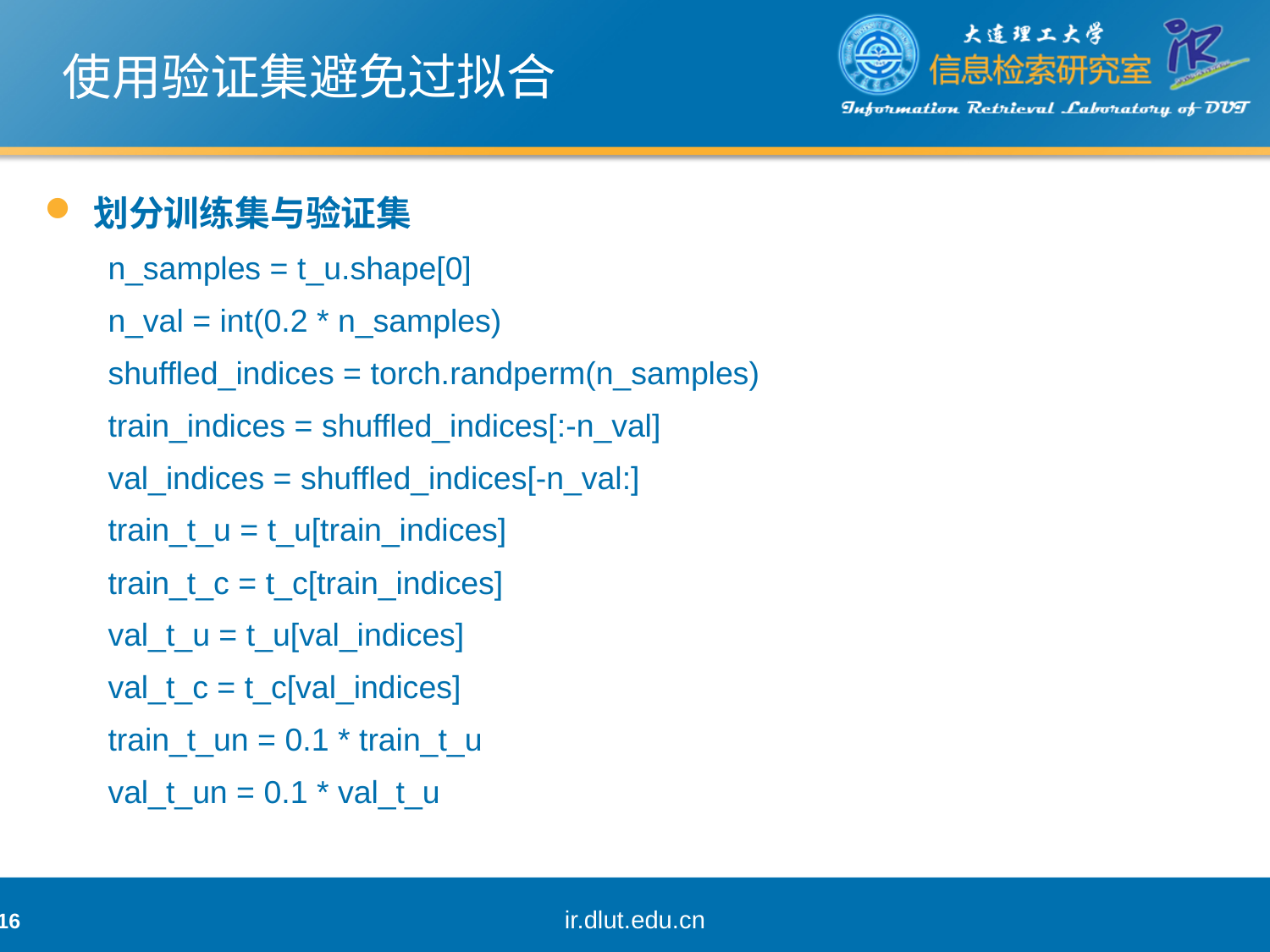

# 使用验证集避免过拟合
划分训练集与验证集
n_samples = t_u.shape[0]
n_val = int(0.2 * n_samples)
shuffled_indices = torch.randperm(n_samples)
train_indices = shuffled_indices[:-n_val]
val_indices = shuffled_indices[-n_val:]
train_t_u = t_u[train_indices]
train_t_c = t_c[train_indices]
val_t_u = t_u[val_indices]
val_t_c = t_c[val_indices]
train_t_un = 0.1 * train_t_u
val_t_un = 0.1 * val_t_u
16